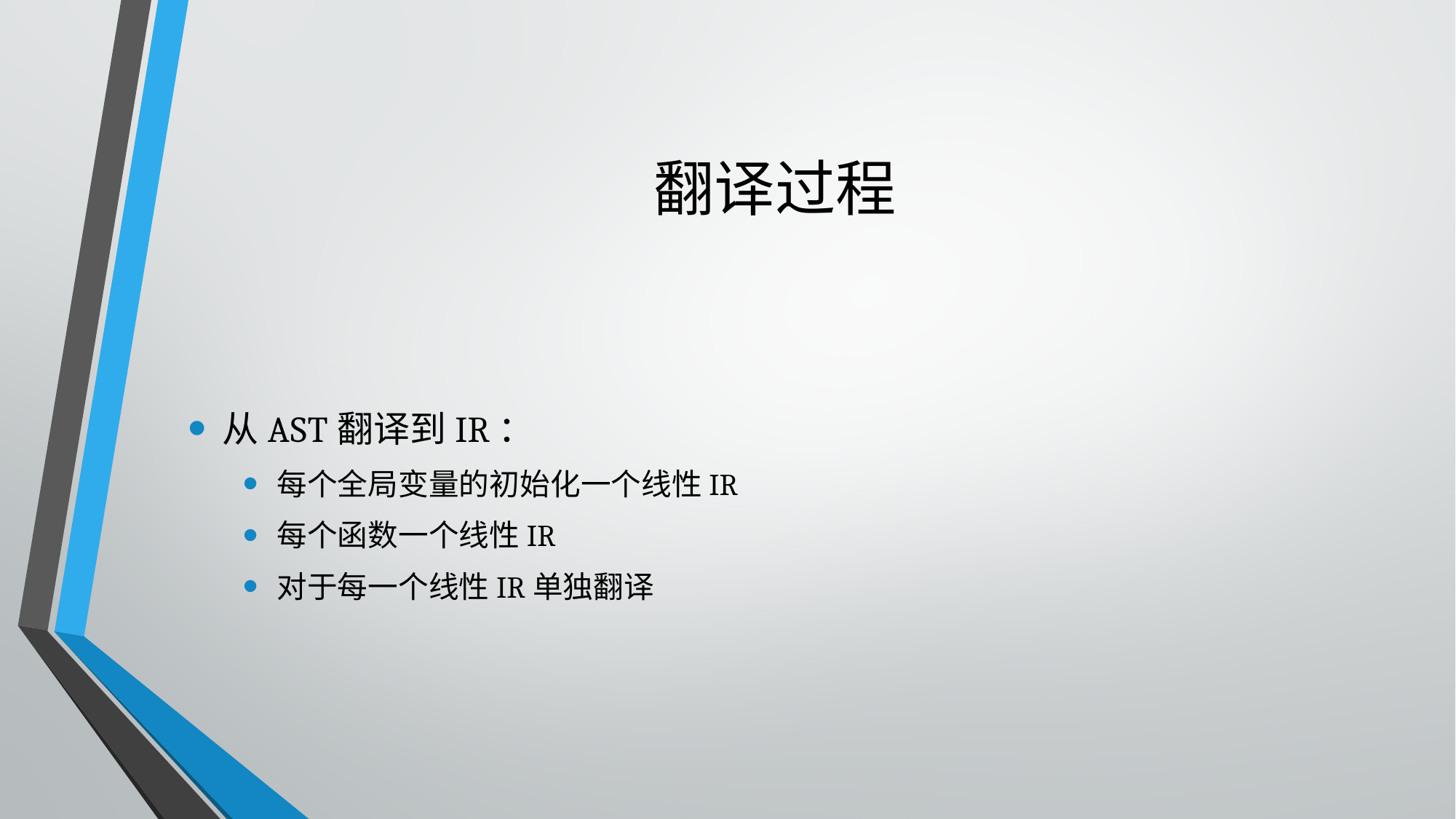

# 翻译过程
从AST翻译到IR：
每个全局变量的初始化一个线性IR
每个函数一个线性IR
对于每一个线性IR单独翻译